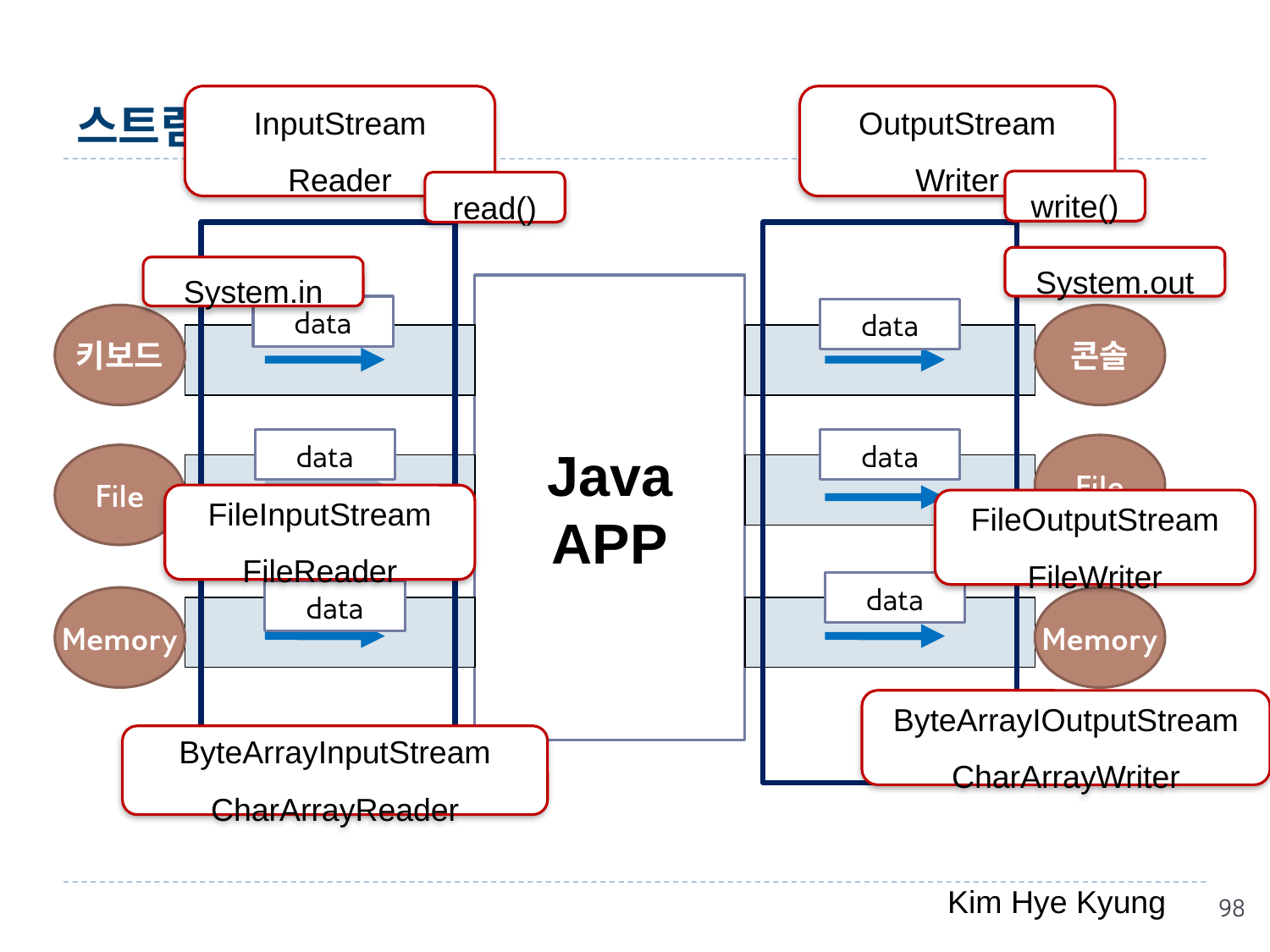

# 스트림(2/2)
InputStream
Reader
OutputStream
Writer
write()
read()

System.out
System.in
Java
APP
data
data
키보드
콘솔

data
data
File
File

FileInputStream
FileReader

FileOutputStream
FileWriter

data
data
Memory
Memory

ByteArrayIOutputStream
CharArrayWriter
ByteArrayInputStream
CharArrayReader
98